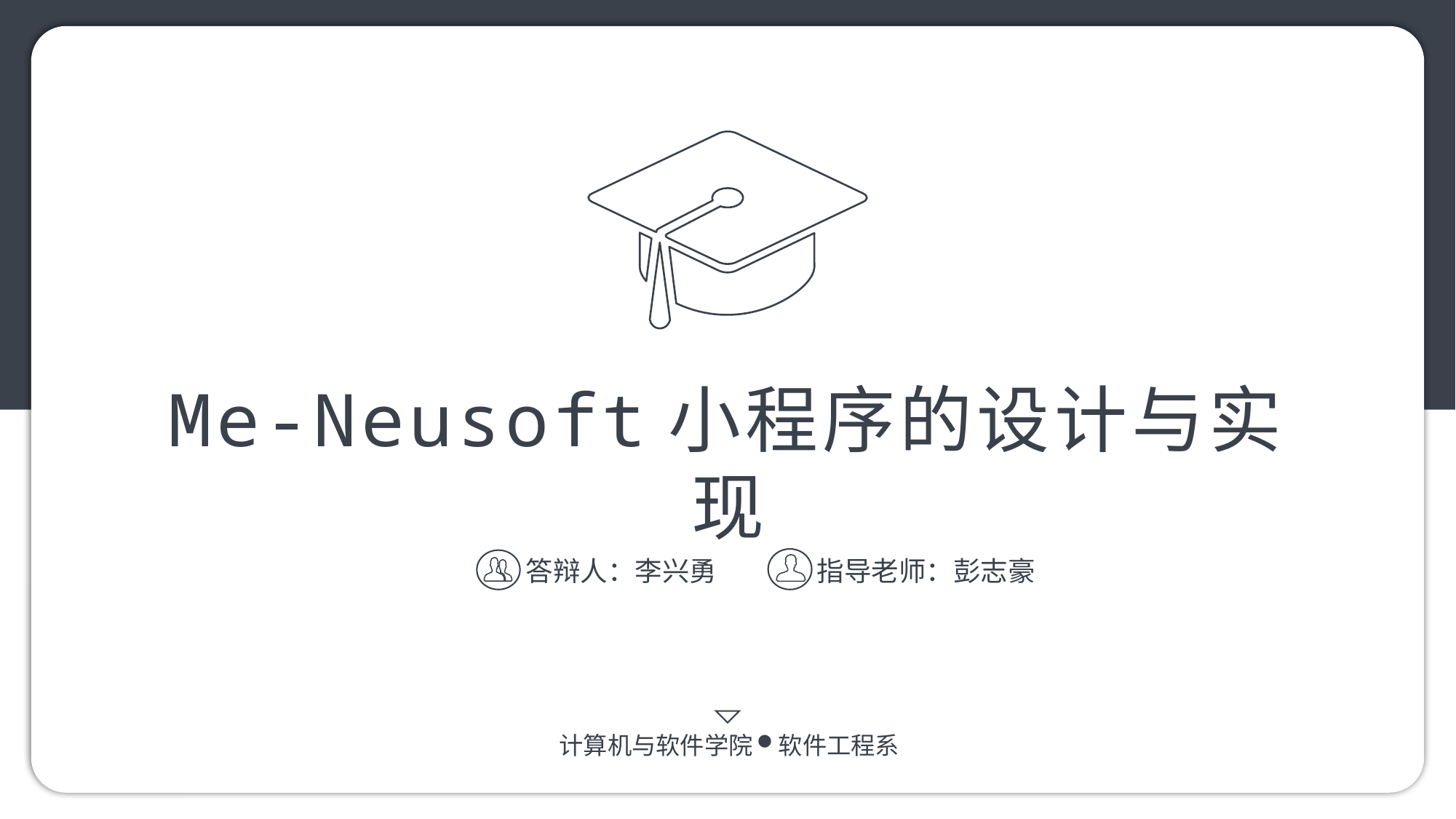

Me-Neusoft小程序的设计与实现
答辩人：李兴勇

指导老师：彭志豪

计算机与软件学院
软件工程系